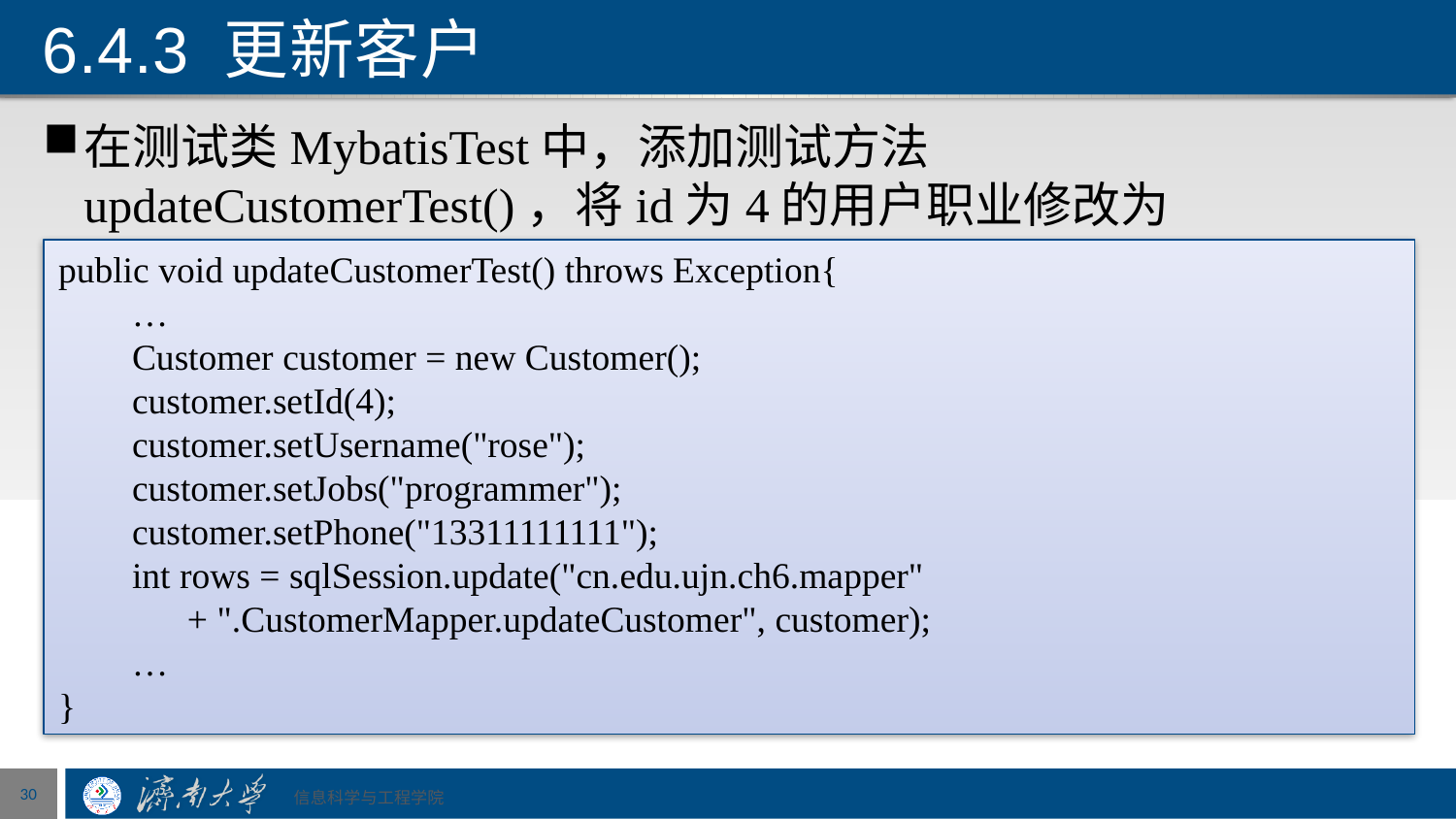

# 6.4.3 更新客户
在测试类MybatisTest中，添加测试方法updateCustomerTest()，将id为4的用户职业修改为programmer，电话修改为13311111111。

public void updateCustomerTest() throws Exception{
        …
        Customer customer = new Customer();
        customer.setId(4);
        customer.setUsername("rose");
        customer.setJobs("programmer");
        customer.setPhone("13311111111");
        int rows = sqlSession.update("cn.edu.ujn.ch6.mapper"
              + ".CustomerMapper.updateCustomer", customer);
        …
}